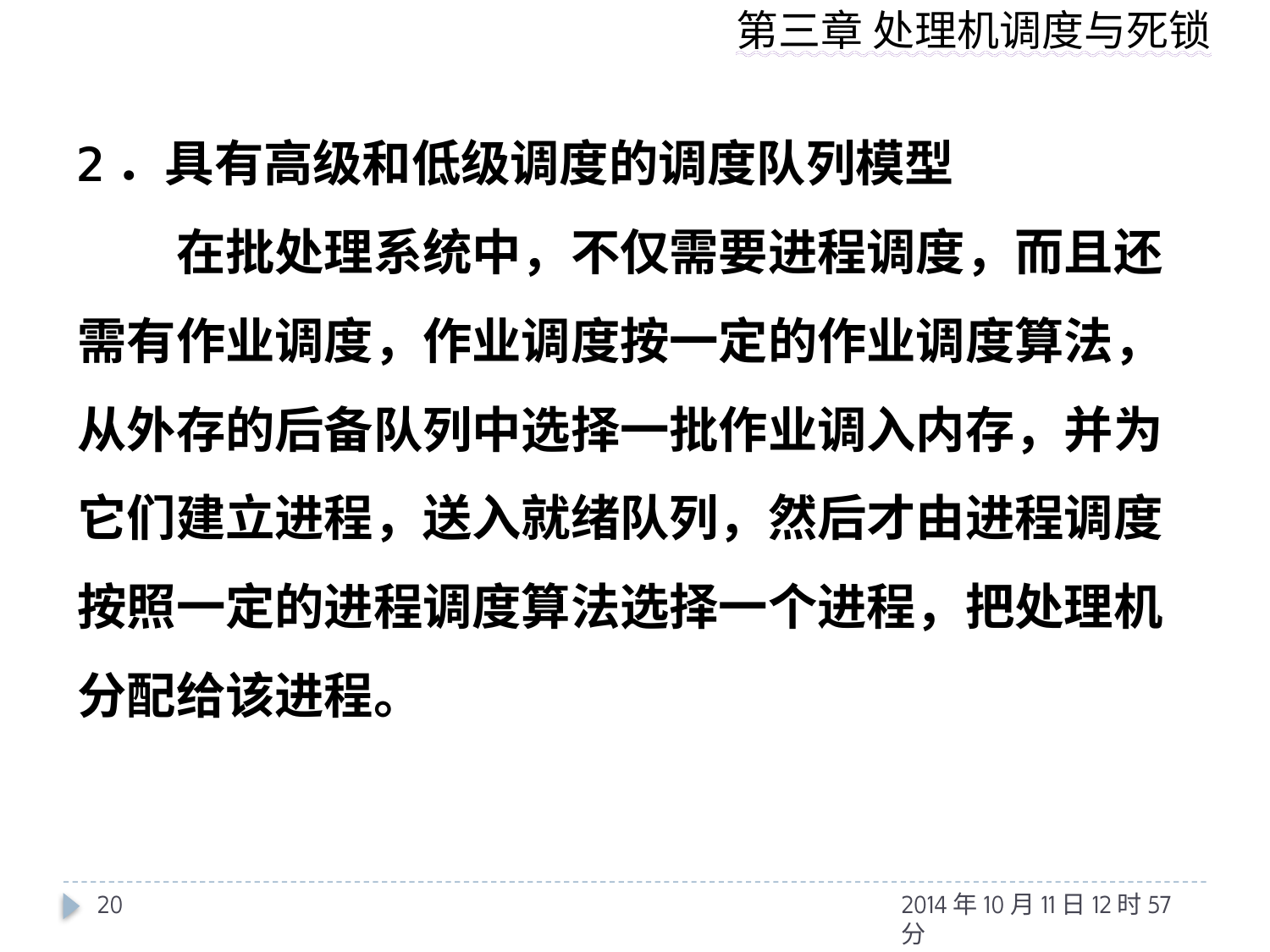

2．具有高级和低级调度的调度队列模型
　　在批处理系统中，不仅需要进程调度，而且还需有作业调度，作业调度按一定的作业调度算法，从外存的后备队列中选择一批作业调入内存，并为它们建立进程，送入就绪队列，然后才由进程调度按照一定的进程调度算法选择一个进程，把处理机分配给该进程。
20
2014年10月11日12时57分